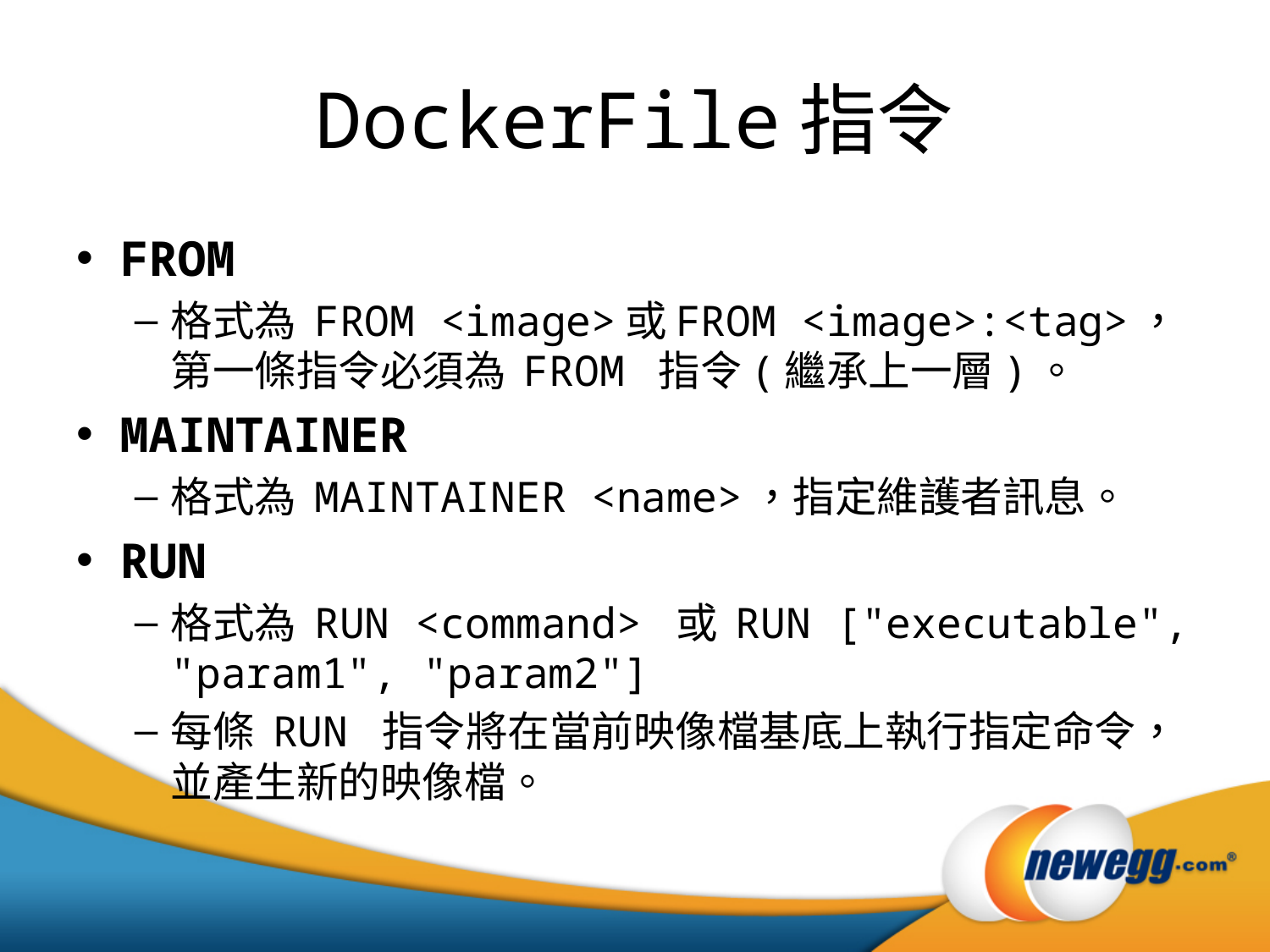

# DockerFile指令
FROM
格式為 FROM <image>或FROM <image>:<tag>，第一條指令必須為 FROM 指令(繼承上一層)。
MAINTAINER
格式為 MAINTAINER <name>，指定維護者訊息。
RUN
格式為 RUN <command> 或 RUN ["executable", "param1", "param2"]
每條 RUN 指令將在當前映像檔基底上執行指定命令，並產生新的映像檔。